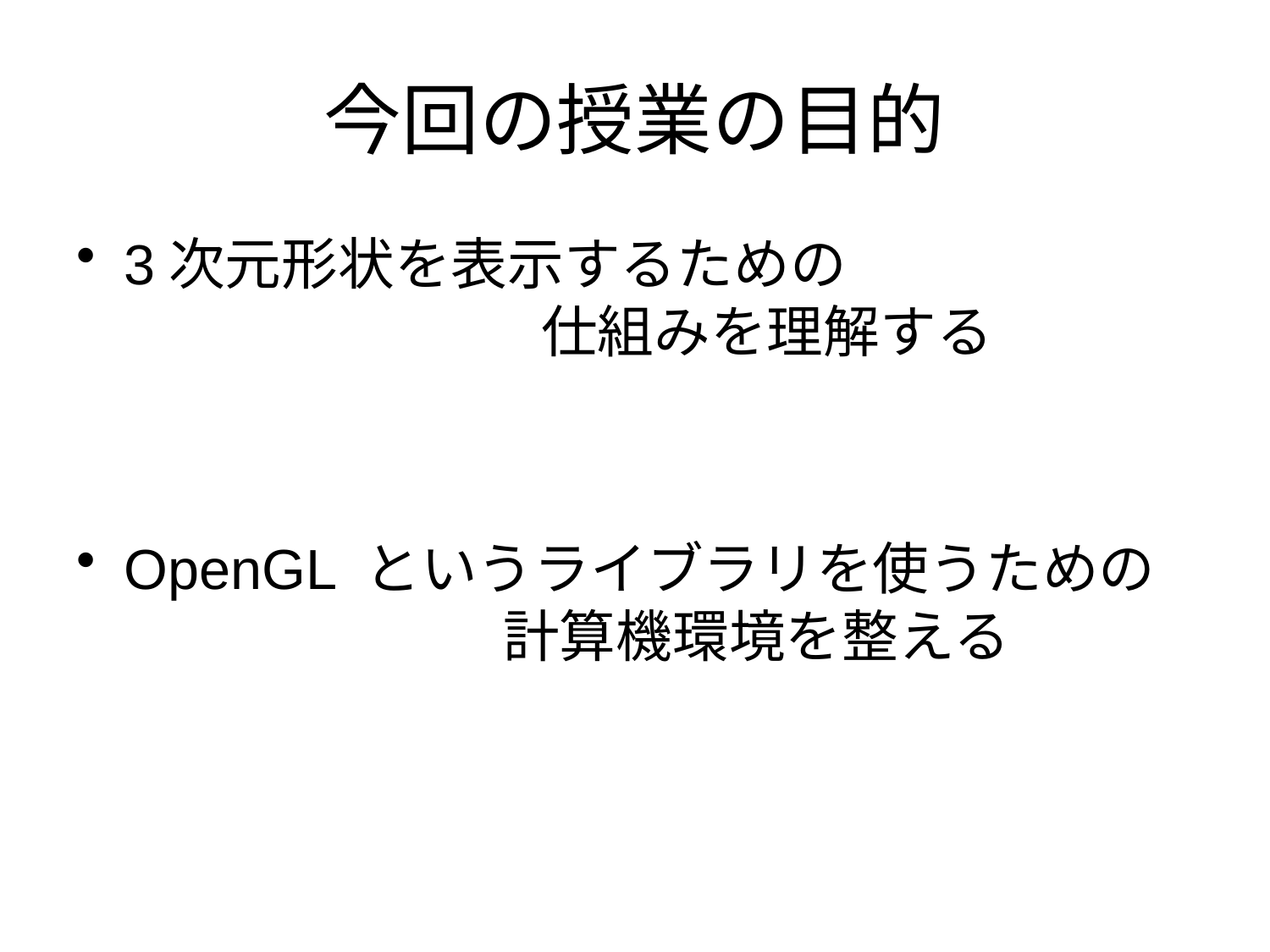

# 今回の授業の目的
3次元形状を表示するための
                                 仕組みを理解する

OpenGL というライブラリを使うための
                              計算機環境を整える